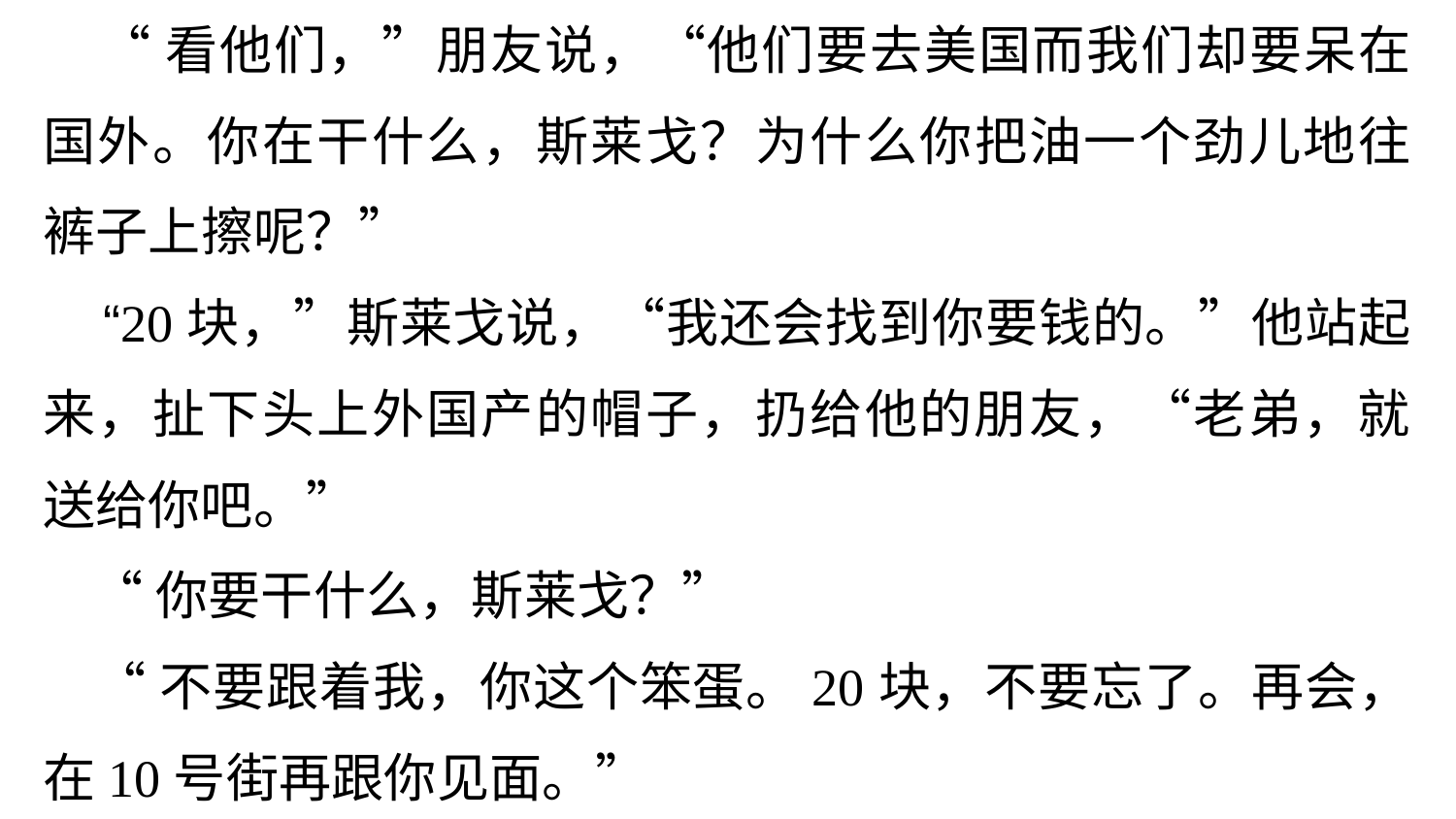

“看他们，”朋友说，“他们要去美国而我们却要呆在国外。你在干什么，斯莱戈？为什么你把油一个劲儿地往裤子上擦呢？”
    “20块，”斯莱戈说，“我还会找到你要钱的。”他站起来，扯下头上外国产的帽子，扔给他的朋友，“老弟，就送给你吧。”
    “你要干什么，斯莱戈？”
    “不要跟着我，你这个笨蛋。20块，不要忘了。再会，在10号街再跟你见面。”